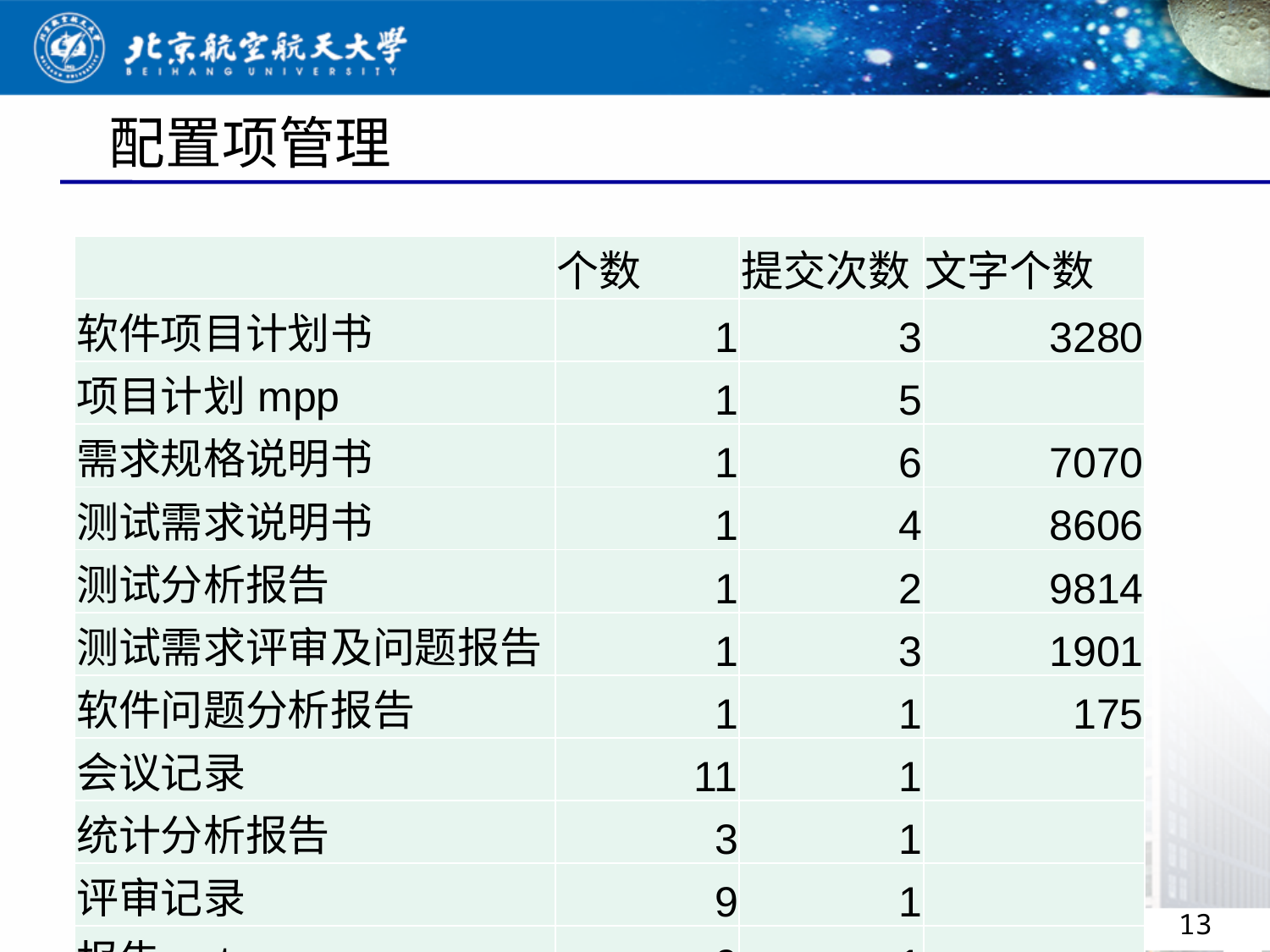

# 配置项管理
|  | 个数 | 提交次数 | 文字个数 |
| --- | --- | --- | --- |
| 软件项目计划书 | 1 | 3 | 3280 |
| 项目计划mpp | 1 | 5 |  |
| 需求规格说明书 | 1 | 6 | 7070 |
| 测试需求说明书 | 1 | 4 | 8606 |
| 测试分析报告 | 1 | 2 | 9814 |
| 测试需求评审及问题报告 | 1 | 3 | 1901 |
| 软件问题分析报告 | 1 | 1 | 175 |
| 会议记录 | 11 | 1 |  |
| 统计分析报告 | 3 | 1 |  |
| 评审记录 | 9 | 1 |  |
| 报告ppt | 9 | 1 |  |